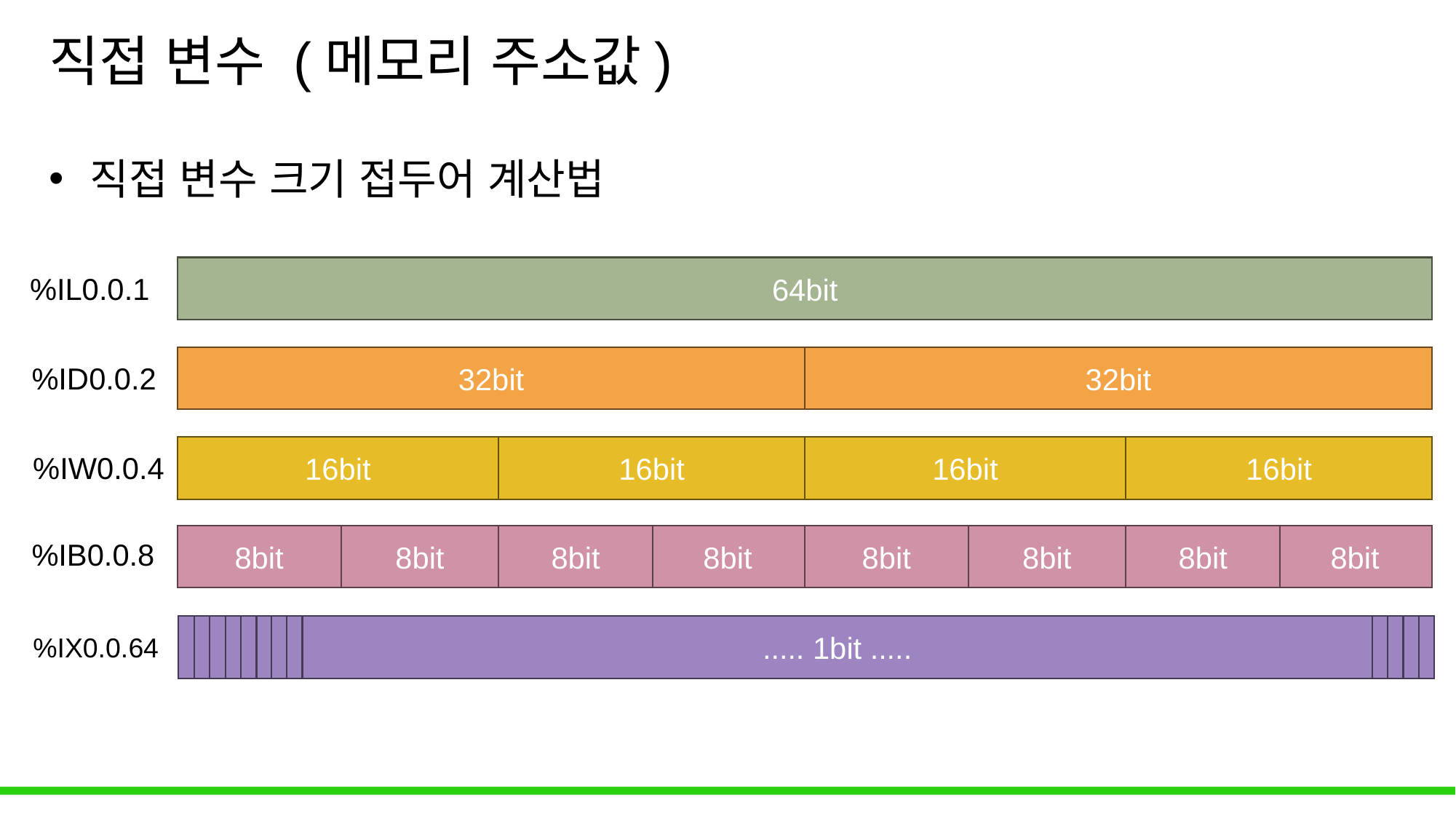

# 직접 변수 (메모리 주소값)
직접 변수 크기 접두어 계산법
64bit
%IL0.0.1
32bit
32bit
%ID0.0.2
16bit
16bit
16bit
16bit
%IW0.0.4
8bit
8bit
8bit
8bit
8bit
8bit
8bit
8bit
%IB0.0.8

..... 1bit .....

%IX0.0.64